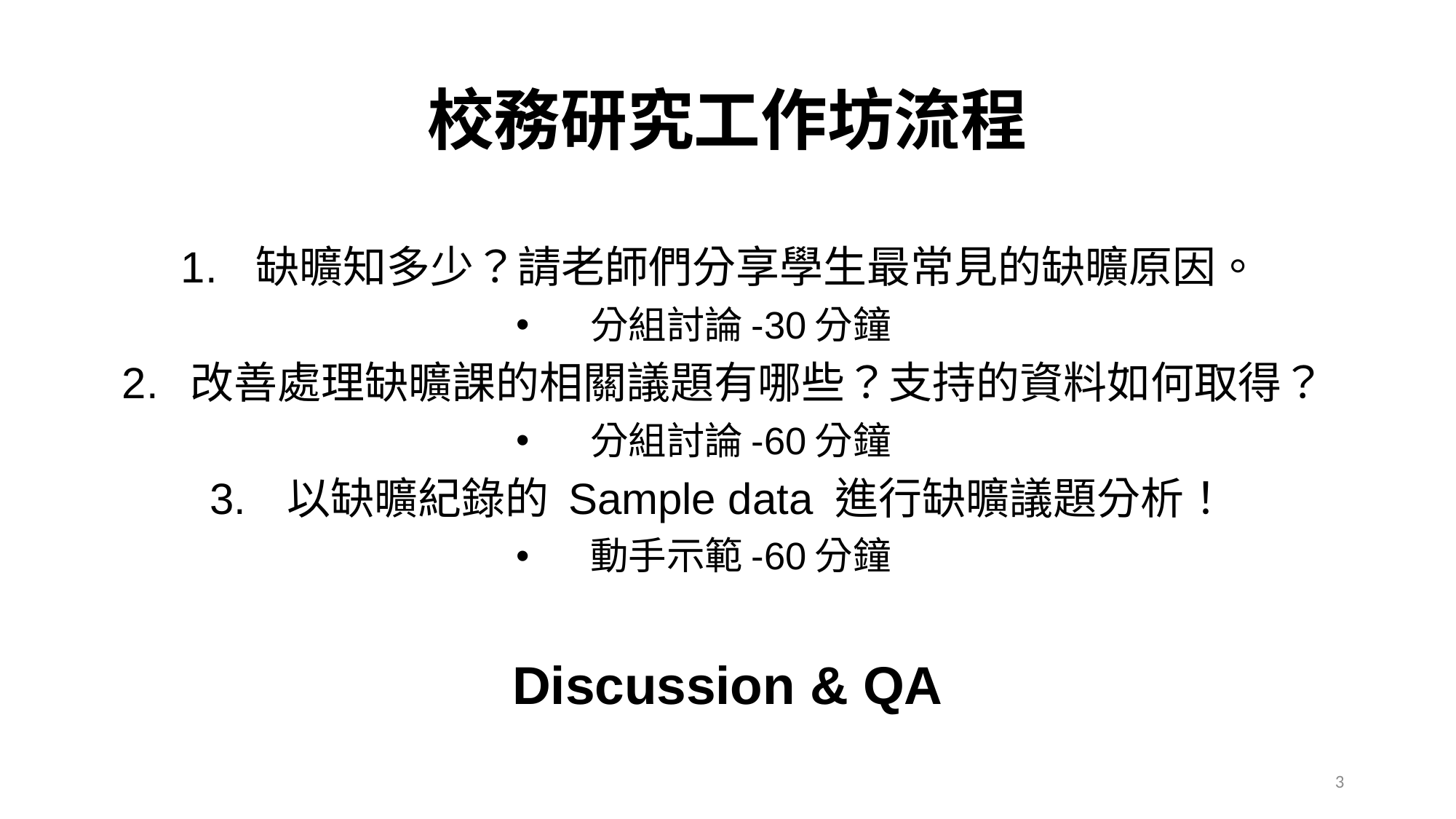

# 校務研究工作坊流程
缺曠知多少？請老師們分享學生最常見的缺曠原因。
分組討論-30分鐘
改善處理缺曠課的相關議題有哪些？支持的資料如何取得？
分組討論-60分鐘
以缺曠紀錄的 Sample data 進行缺曠議題分析！
動手示範-60分鐘

Discussion & QA
3